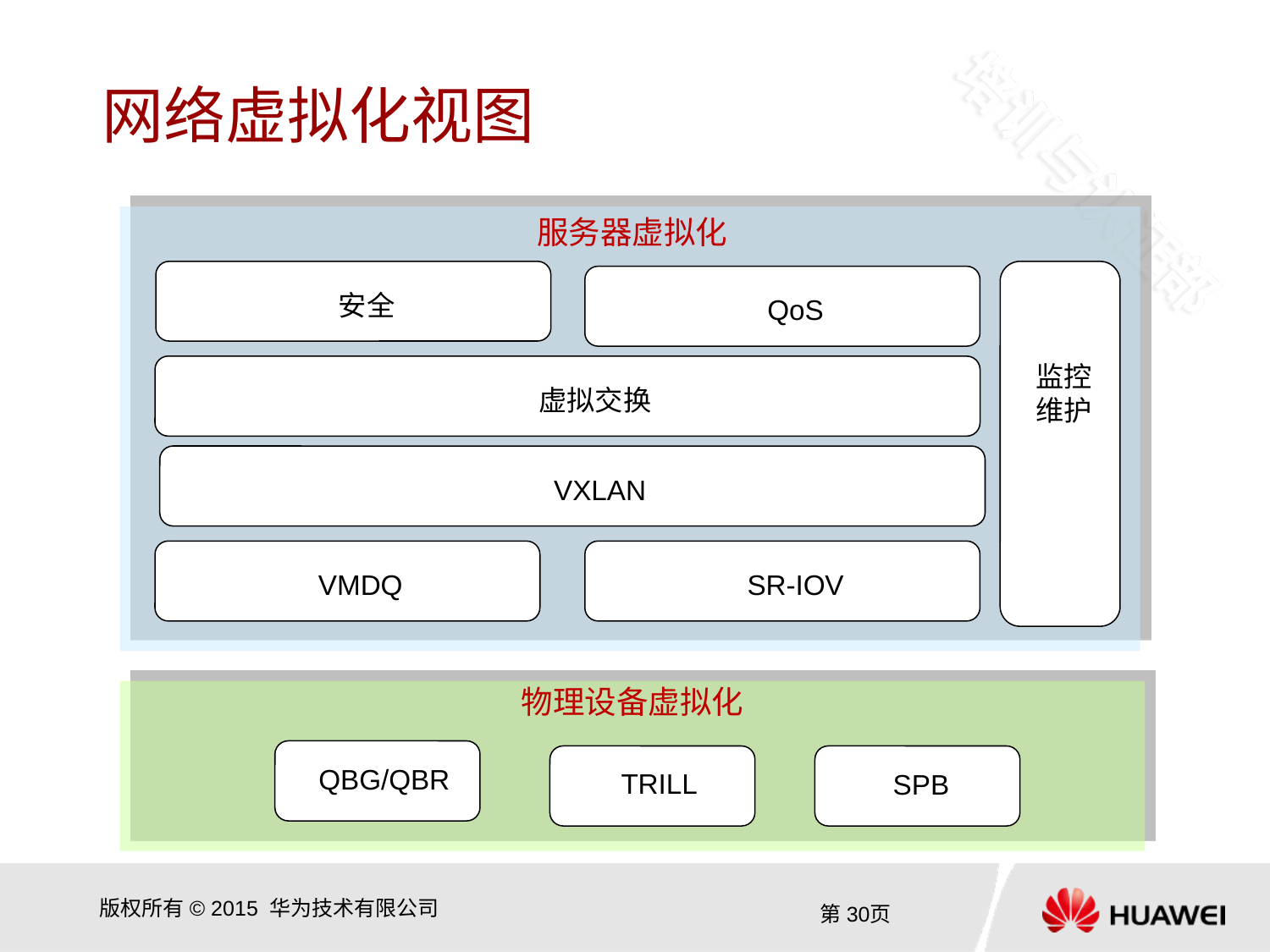

# 网络虚拟化视图

服务器虚拟化

安全

监控
维护

QoS

虚拟交换

VXLAN

VMDQ

SR-IOV
物理设备虚拟化

QBG/QBR
TRILL
SPB